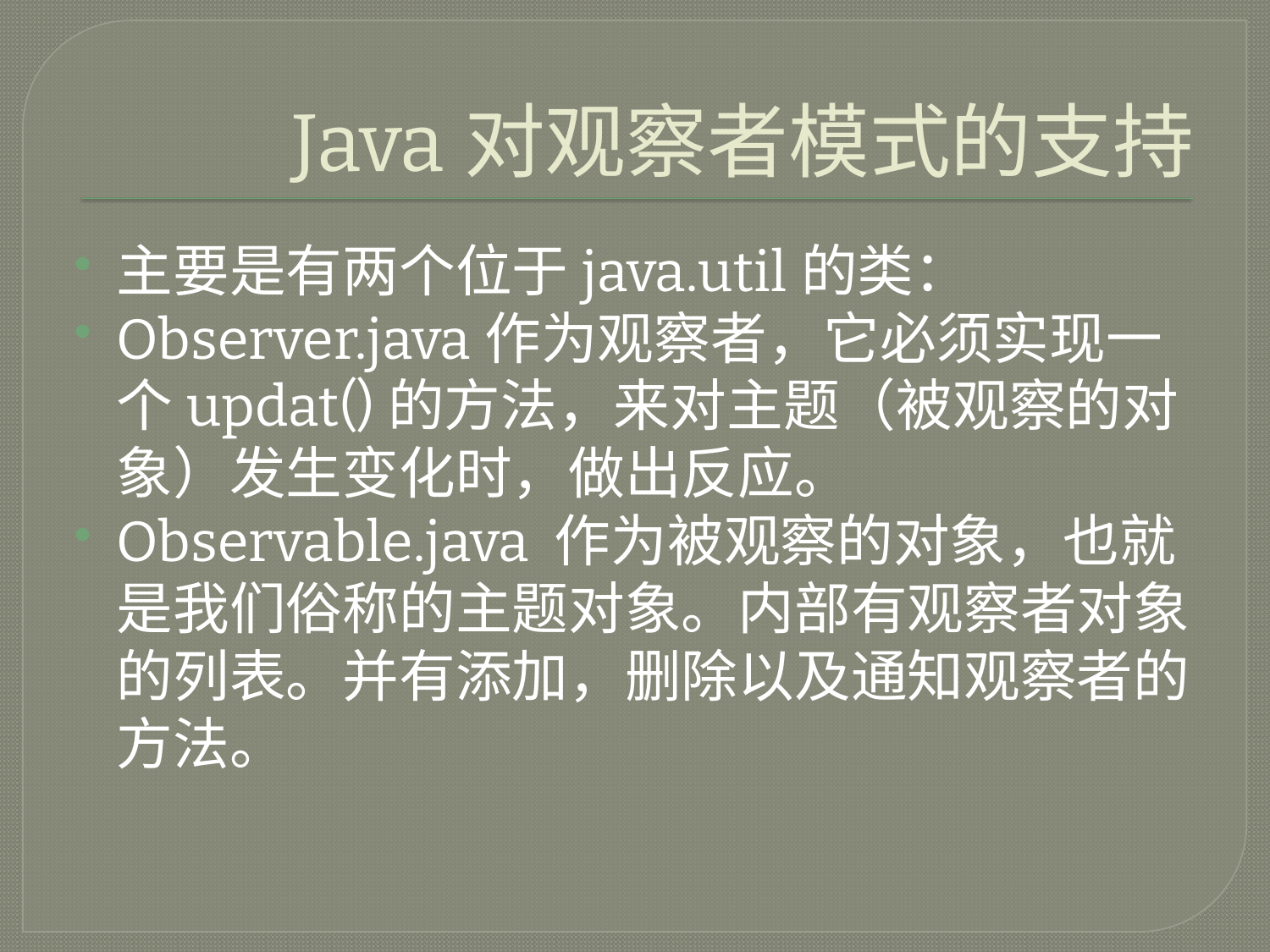

# Java对观察者模式的支持
主要是有两个位于java.util的类：
Observer.java作为观察者，它必须实现一个updat()的方法，来对主题（被观察的对象）发生变化时，做出反应。
Observable.java 作为被观察的对象，也就是我们俗称的主题对象。内部有观察者对象的列表。并有添加，删除以及通知观察者的方法。